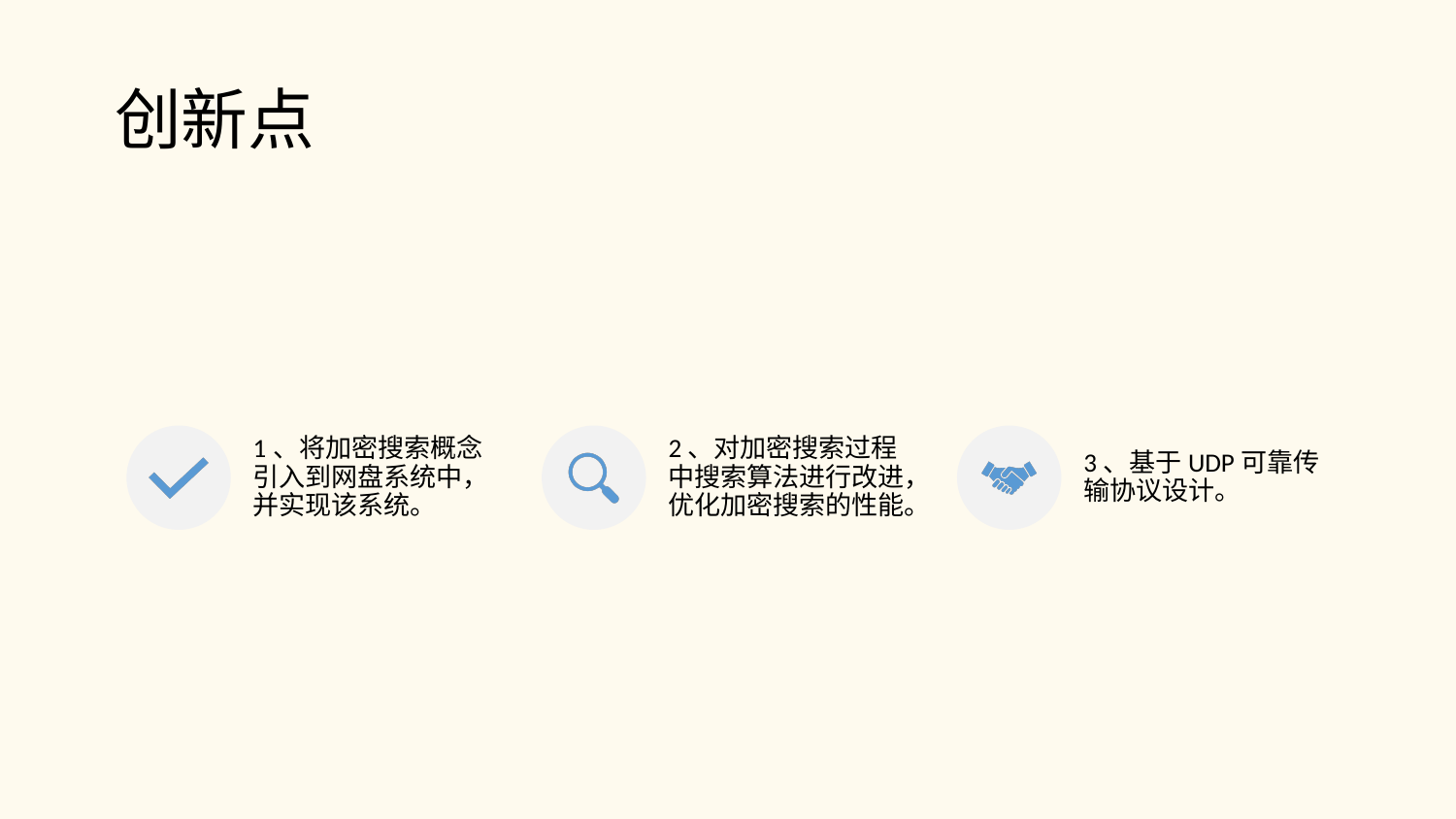

# 创新点
1、将加密搜索概念引入到网盘系统中，并实现该系统。
2、对加密搜索过程中搜索算法进行改进，优化加密搜索的性能。
3、基于UDP可靠传输协议设计。